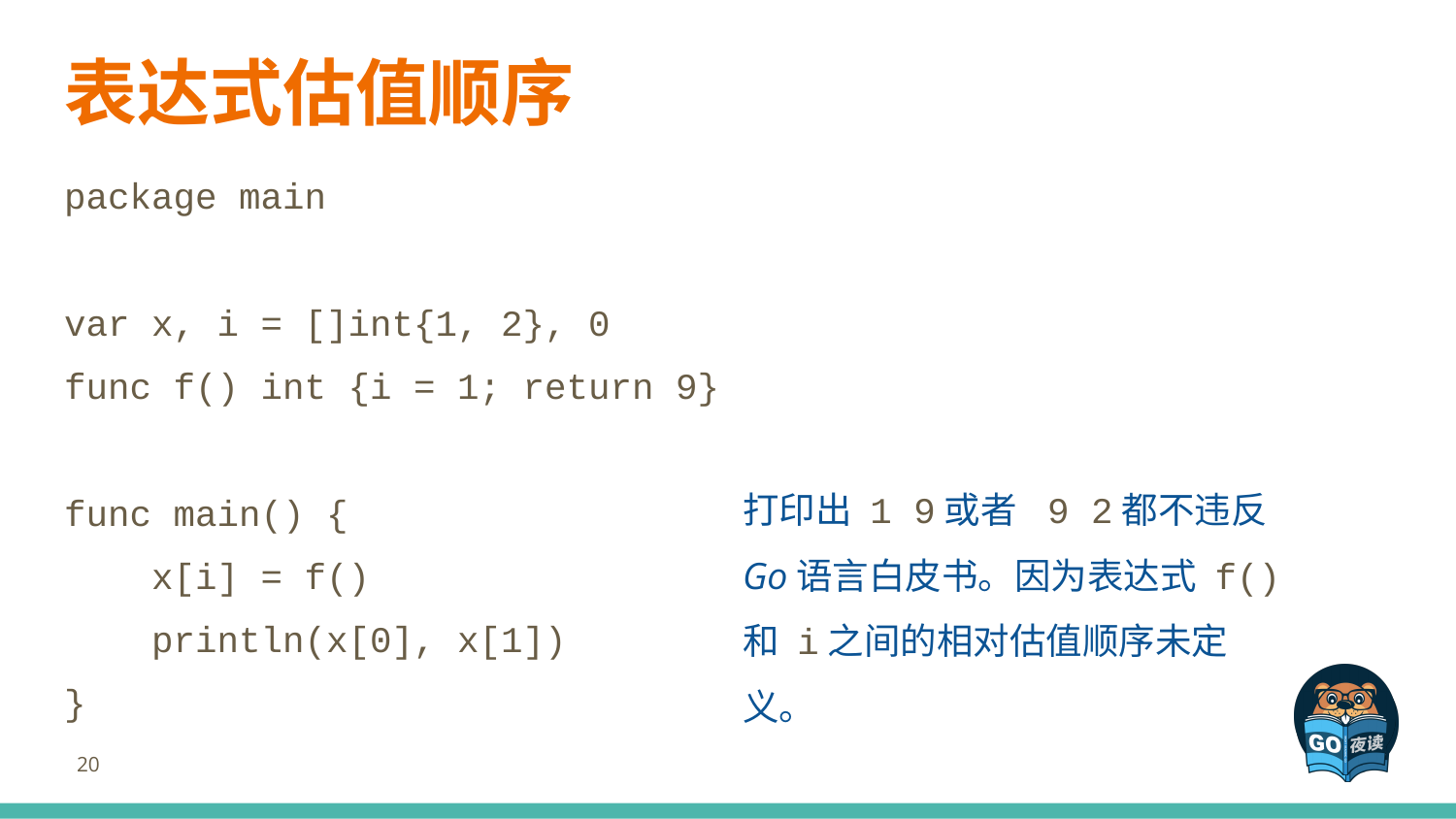

# 表达式估值顺序
package main

var x, i = []int{1, 2}, 0
func f() int {i = 1; return 9}

func main() {
    x[i] = f()
    println(x[0], x[1])
}

打印出 1 9或者 9 2都不违反Go语言白皮书。因为表达式 f()和 i之间的相对估值顺序未定义。
20